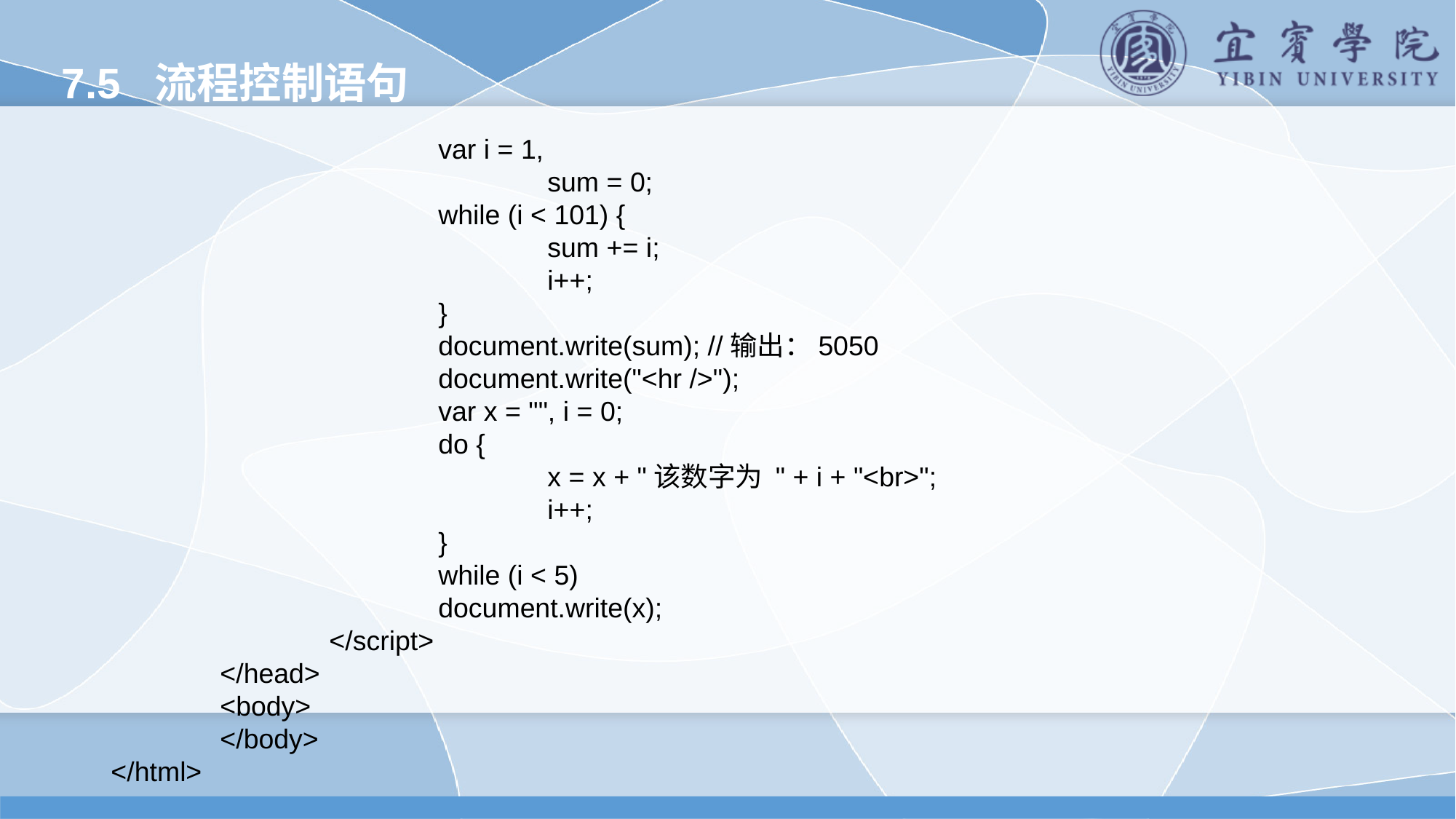

7.5  流程控制语句
			var i = 1,
				sum = 0;
			while (i < 101) {
				sum += i;
				i++;
			}
			document.write(sum); //输出：5050
			document.write("<hr />");
			var x = "", i = 0;
			do {
				x = x + "该数字为 " + i + "<br>";
				i++;
			}
			while (i < 5)
			document.write(x);
		</script>
	</head>
	<body>
	</body>
</html>